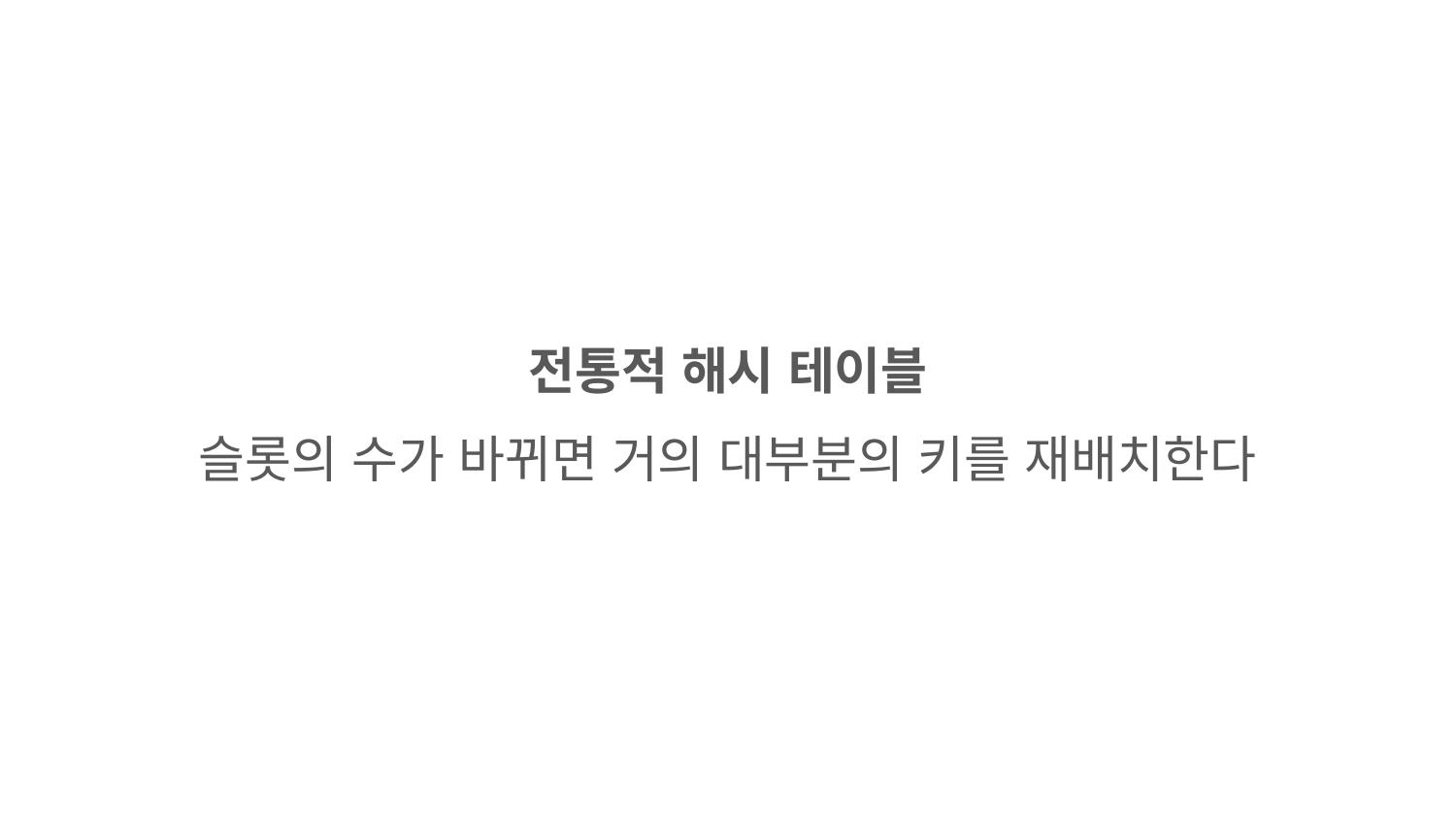

전통적 해시 테이블
슬롯의 수가 바뀌면 거의 대부분의 키를 재배치한다